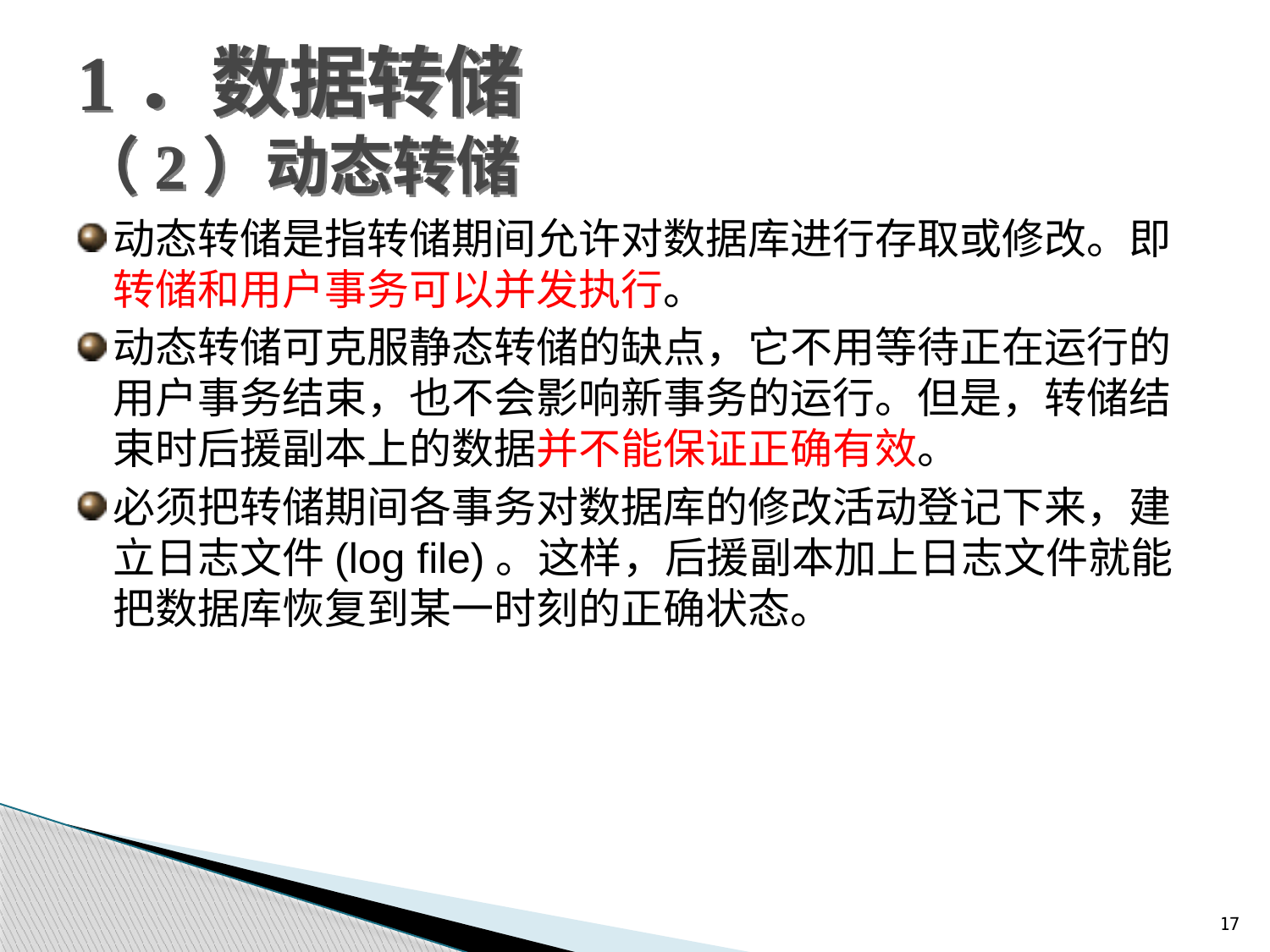

# 1．数据转储 （2）动态转储
动态转储是指转储期间允许对数据库进行存取或修改。即转储和用户事务可以并发执行。
动态转储可克服静态转储的缺点，它不用等待正在运行的用户事务结束，也不会影响新事务的运行。但是，转储结束时后援副本上的数据并不能保证正确有效。
必须把转储期间各事务对数据库的修改活动登记下来，建立日志文件(log file)。这样，后援副本加上日志文件就能把数据库恢复到某一时刻的正确状态。
17